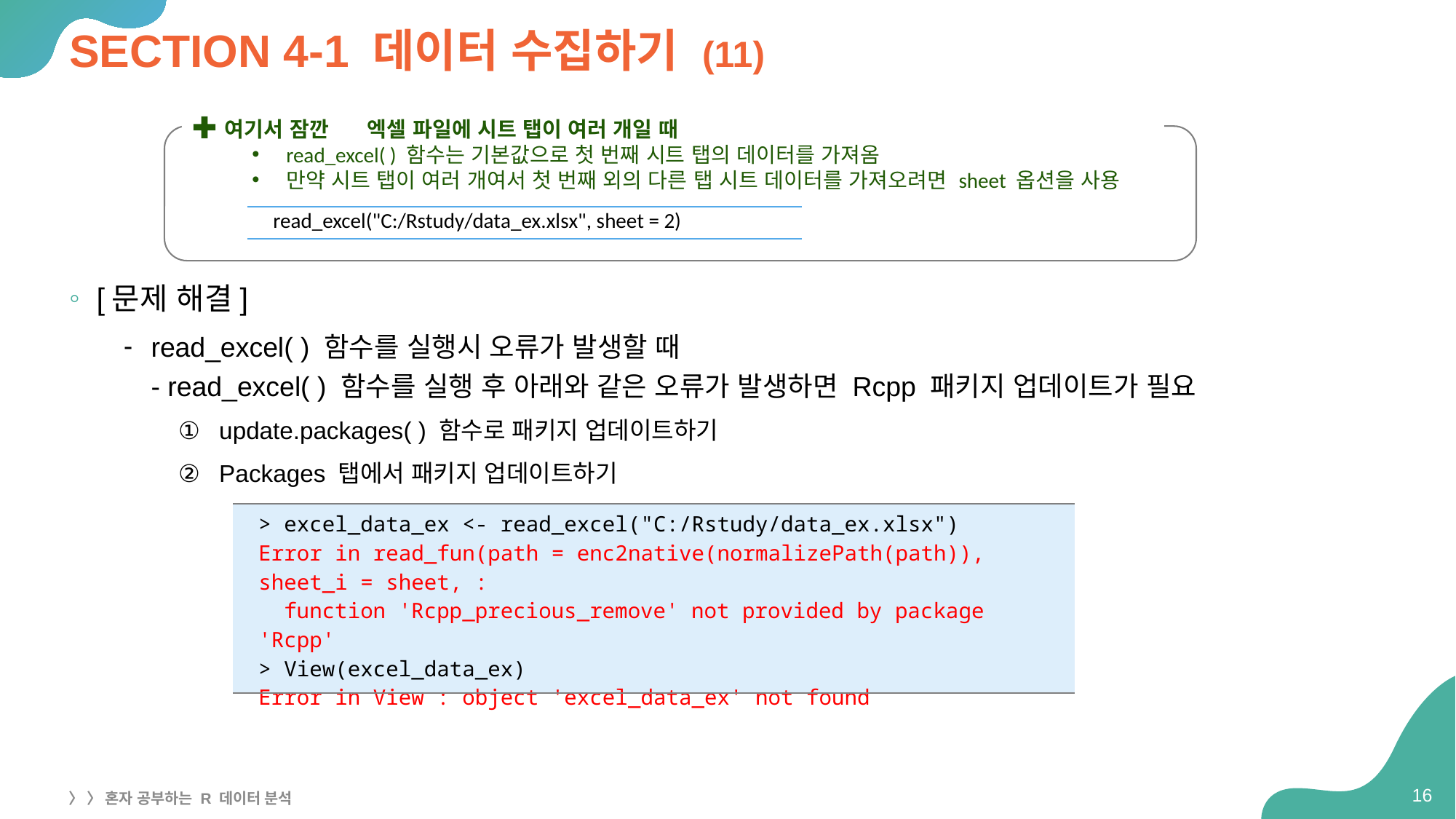

# SECTION 4-1 데이터 수집하기 (11)

[문제 해결]
read_excel( ) 함수를 실행시 오류가 발생할 때
- read_excel( ) 함수를 실행 후 아래와 같은 오류가 발생하면 Rcpp 패키지 업데이트가 필요
update.packages( ) 함수로 패키지 업데이트하기
Packages 탭에서 패키지 업데이트하기
RGui 데이    엑셀 파일에 시트 탭이 여러 개일 때
read_excel( ) 함수는 기본값으로 첫 번째 시트 탭의 데이터를 가져옴
만약 시트 탭이 여러 개여서 첫 번째 외의 다른 탭 시트 데이터를 가져오려면 sheet 옵션을 사용
여기서 잠깐

| read\_excel("C:/Rstudy/data\_ex.xlsx", sheet = 2) |
| --- |
| > excel\_data\_ex <- read\_excel("C:/Rstudy/data\_ex.xlsx") Error in read\_fun(path = enc2native(normalizePath(path)), sheet\_i = sheet, : function 'Rcpp\_precious\_remove' not provided by package 'Rcpp' > View(excel\_data\_ex) Error in View : object 'excel\_data\_ex' not found |
| --- |
16
〉 〉 혼자 공부하는 R 데이터 분석